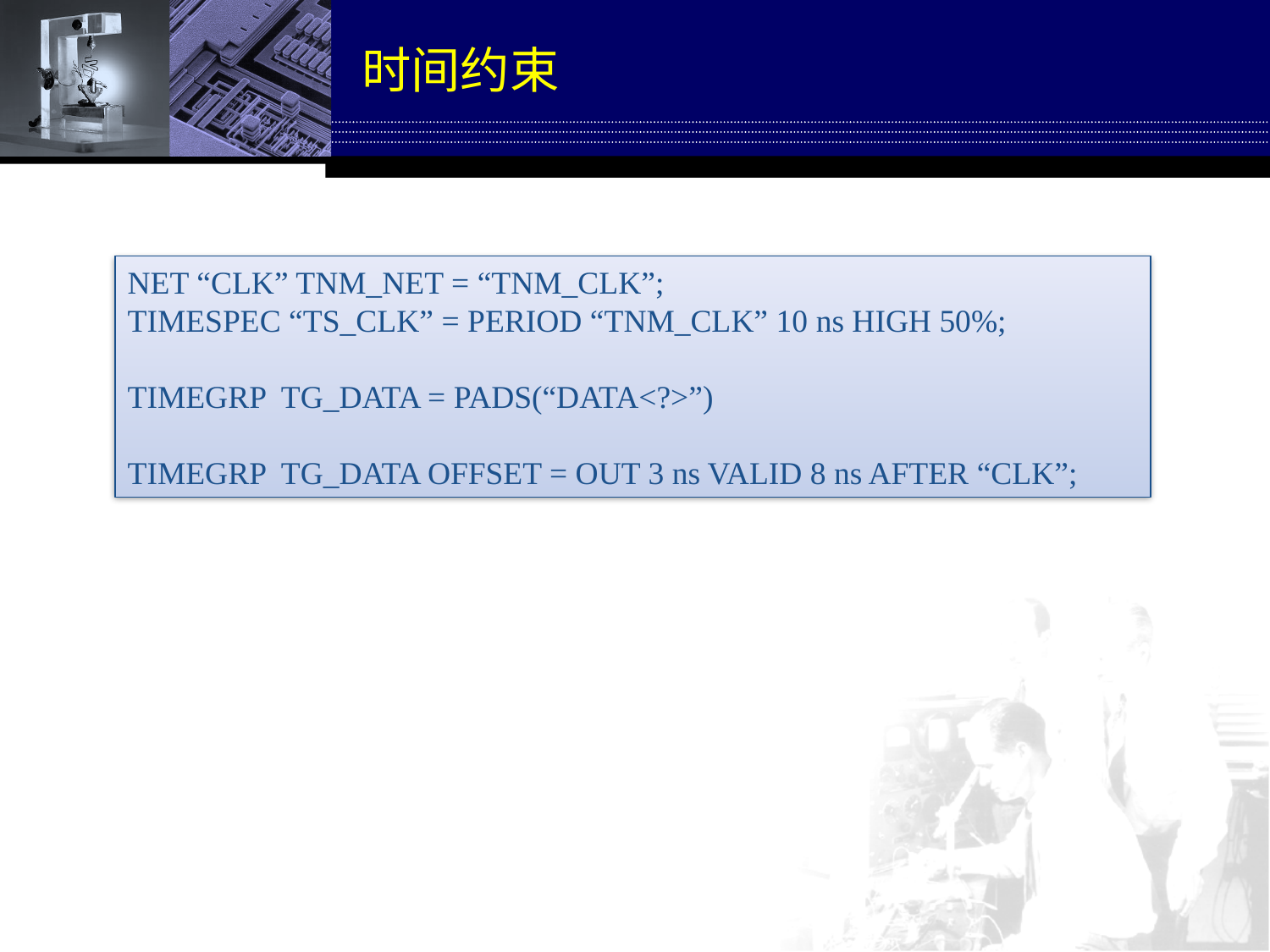

# 时间约束
NET “CLK” TNM_NET = “TNM_CLK”;
TIMESPEC “TS_CLK” = PERIOD “TNM_CLK” 10 ns HIGH 50%;

TIMEGRP  TG_DATA = PADS(“DATA<?>”)

TIMEGRP  TG_DATA OFFSET = OUT 3 ns VALID 8 ns AFTER “CLK”;